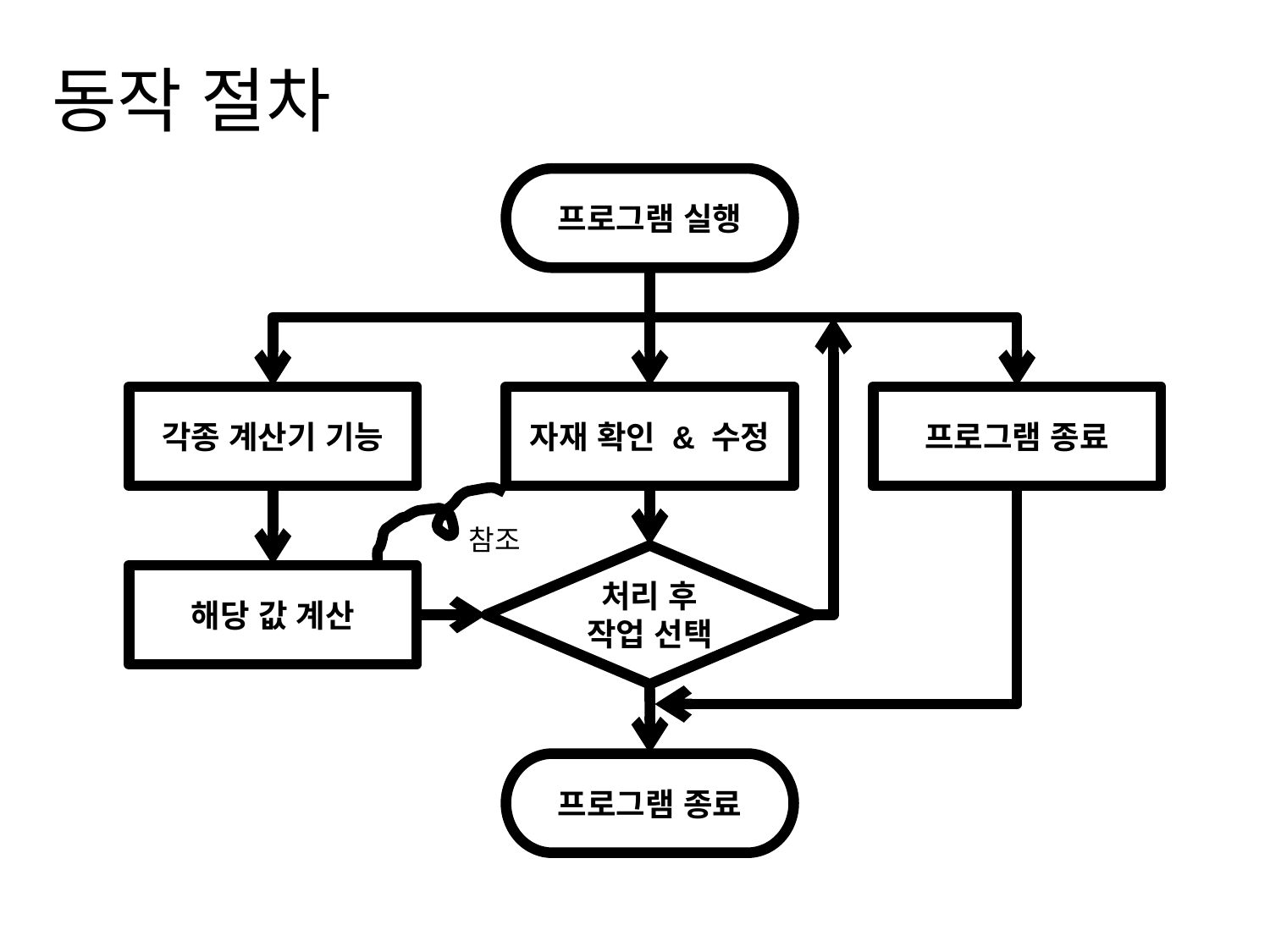

동작 절차
프로그램 실행
각종 계산기 기능
자재 확인 & 수정
프로그램 종료

참조
처리 후 작업 선택
해당 값 계산
프로그램 종료